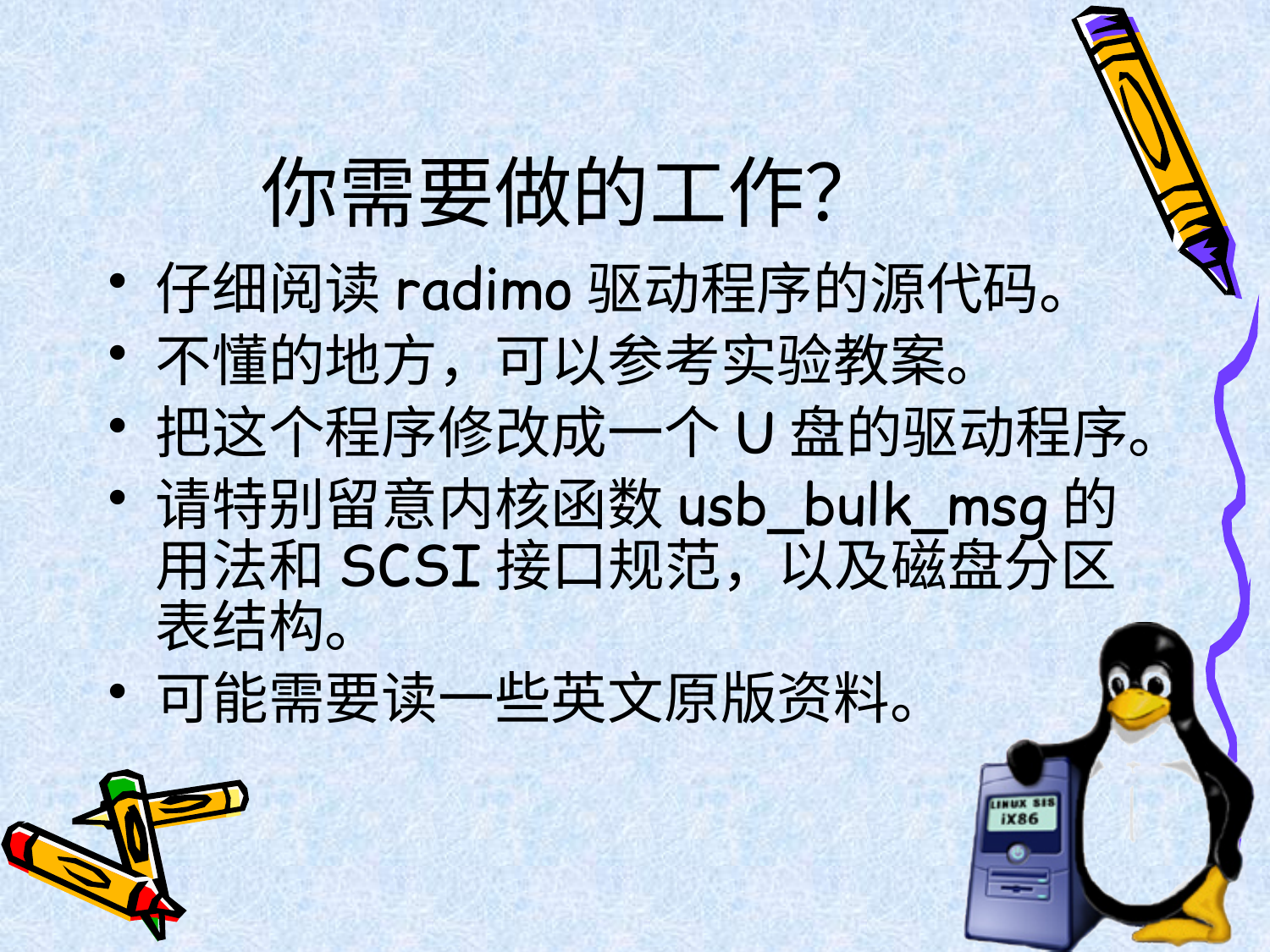

# 你需要做的工作？
仔细阅读radimo驱动程序的源代码。
不懂的地方，可以参考实验教案。
把这个程序修改成一个U盘的驱动程序。
请特别留意内核函数usb_bulk_msg的用法和SCSI接口规范，以及磁盘分区表结构。
可能需要读一些英文原版资料。